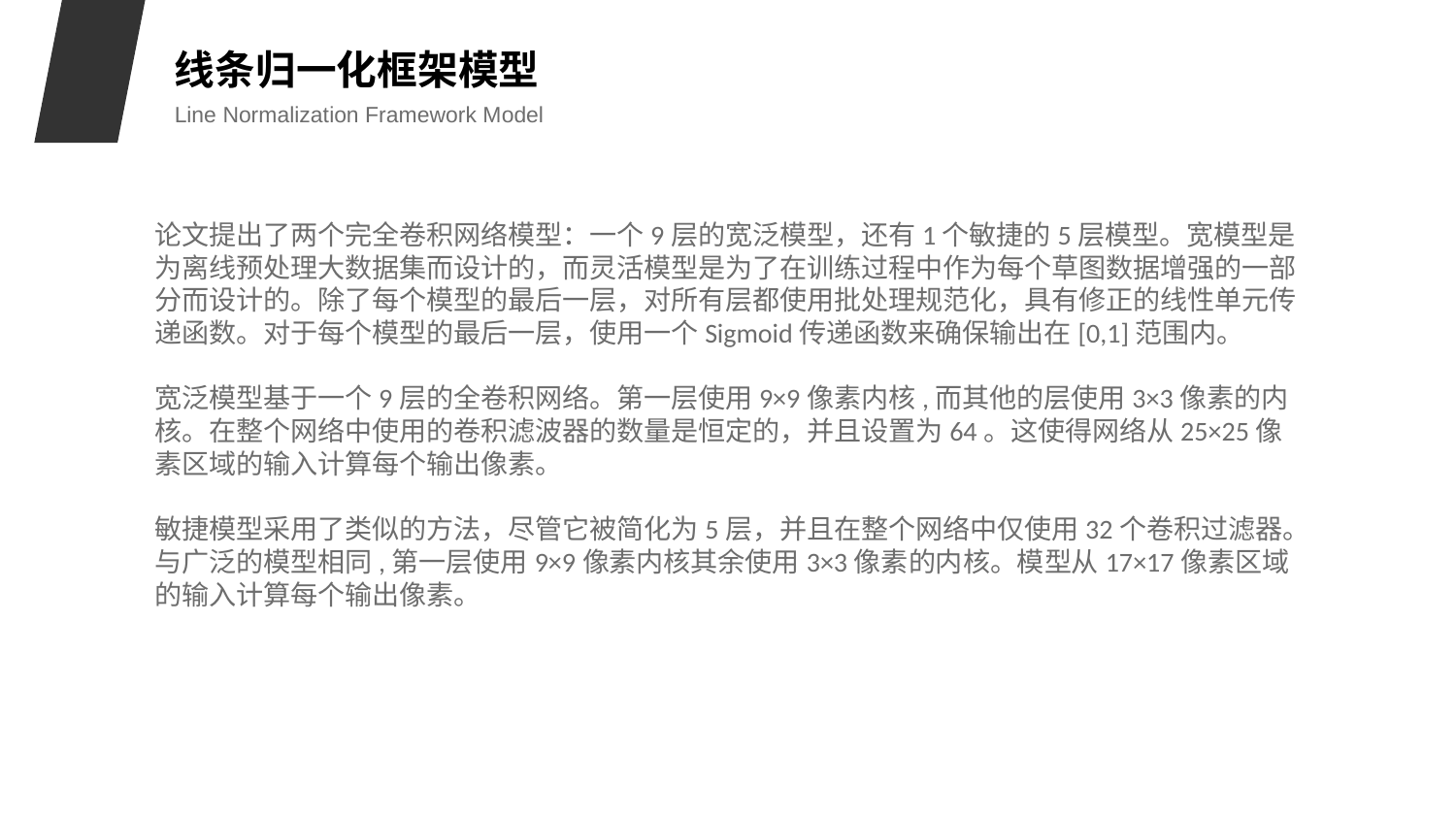

线条归一化框架模型
Line Normalization Framework Model
论文提出了两个完全卷积网络模型：一个9层的宽泛模型，还有1个敏捷的5层模型。宽模型是为离线预处理大数据集而设计的，而灵活模型是为了在训练过程中作为每个草图数据增强的一部分而设计的。除了每个模型的最后一层，对所有层都使用批处理规范化，具有修正的线性单元传递函数。对于每个模型的最后一层，使用一个Sigmoid传递函数来确保输出在[0,1]范围内。

宽泛模型基于一个9层的全卷积网络。第一层使用9×9像素内核,而其他的层使用3×3像素的内核。在整个网络中使用的卷积滤波器的数量是恒定的，并且设置为64。这使得网络从25×25像素区域的输入计算每个输出像素。

敏捷模型采用了类似的方法，尽管它被简化为5层，并且在整个网络中仅使用32个卷积过滤器。与广泛的模型相同,第一层使用9×9像素内核其余使用3×3像素的内核。模型从17×17像素区域的输入计算每个输出像素。